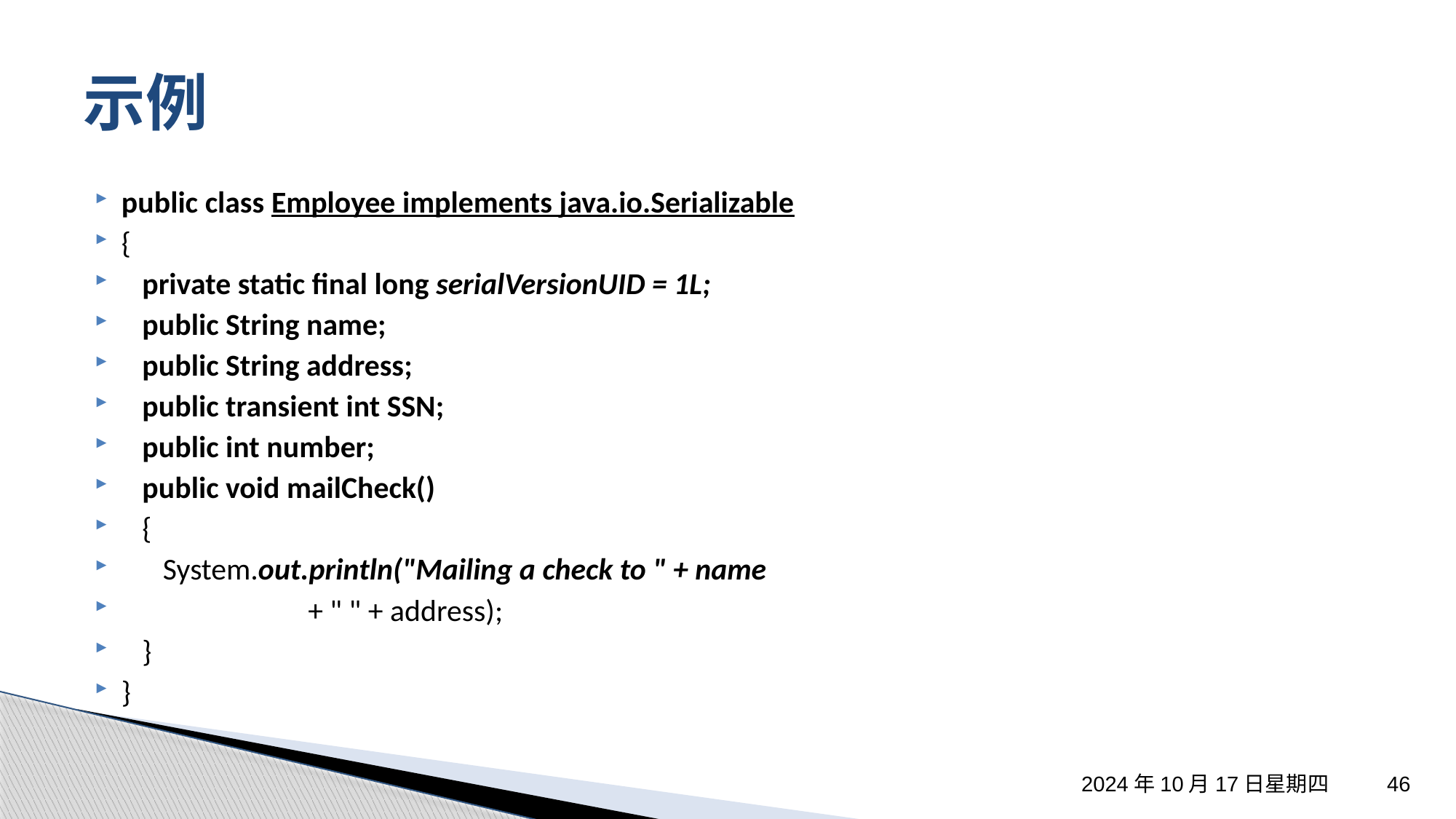

# 示例
public class Employee implements java.io.Serializable
{
   private static final long serialVersionUID = 1L;
   public String name;
   public String address;
   public transient int SSN;
   public int number;
   public void mailCheck()
   {
      System.out.println("Mailing a check to " + name
                           + " " + address);
   }
}
2024年10月17日星期四
46